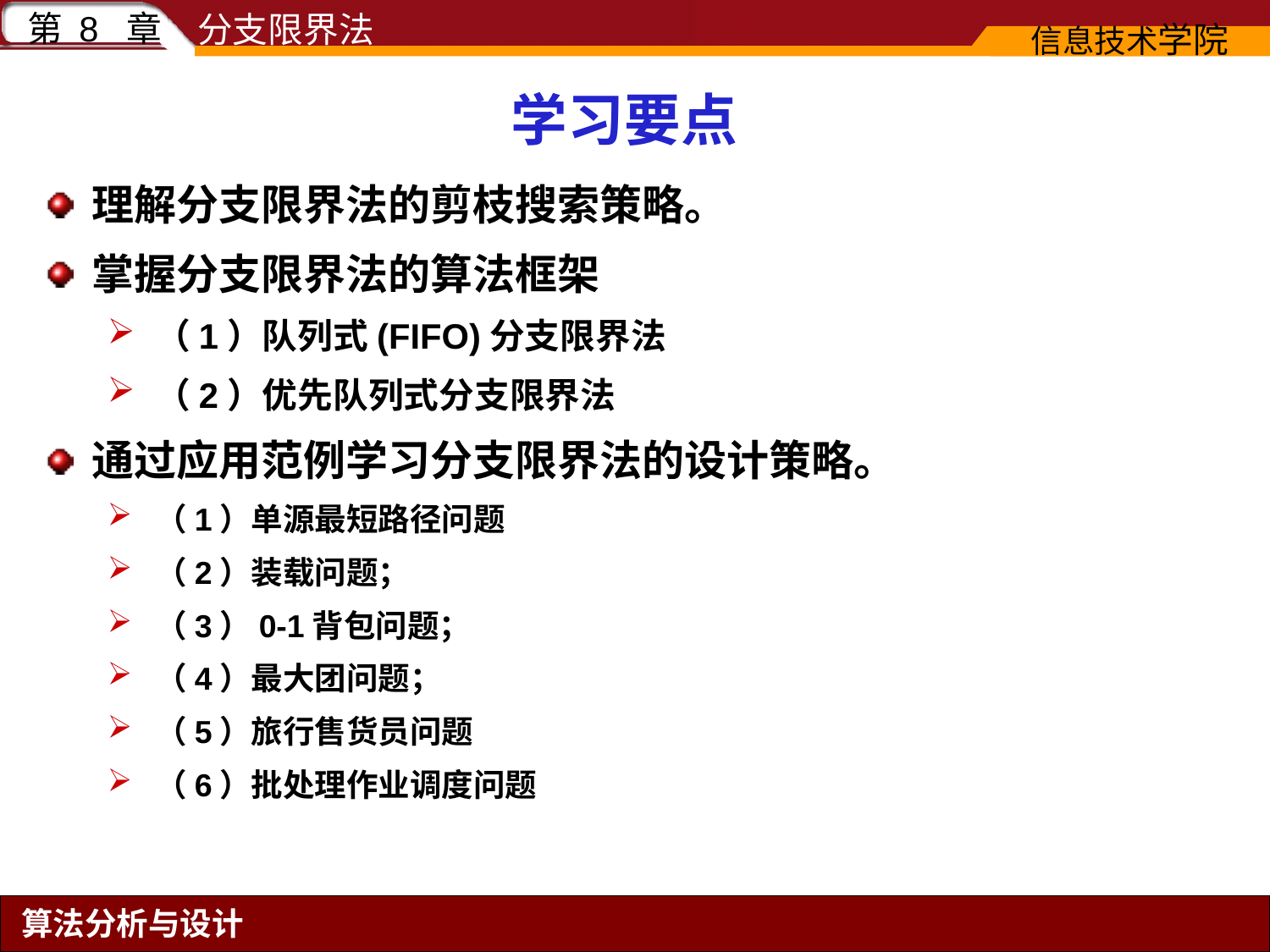

学习要点
理解分支限界法的剪枝搜索策略。
掌握分支限界法的算法框架
（1）队列式(FIFO)分支限界法
（2）优先队列式分支限界法
通过应用范例学习分支限界法的设计策略。
（1）单源最短路径问题
（2）装载问题；
（3）0-1背包问题；
（4）最大团问题；
（5）旅行售货员问题
（6）批处理作业调度问题